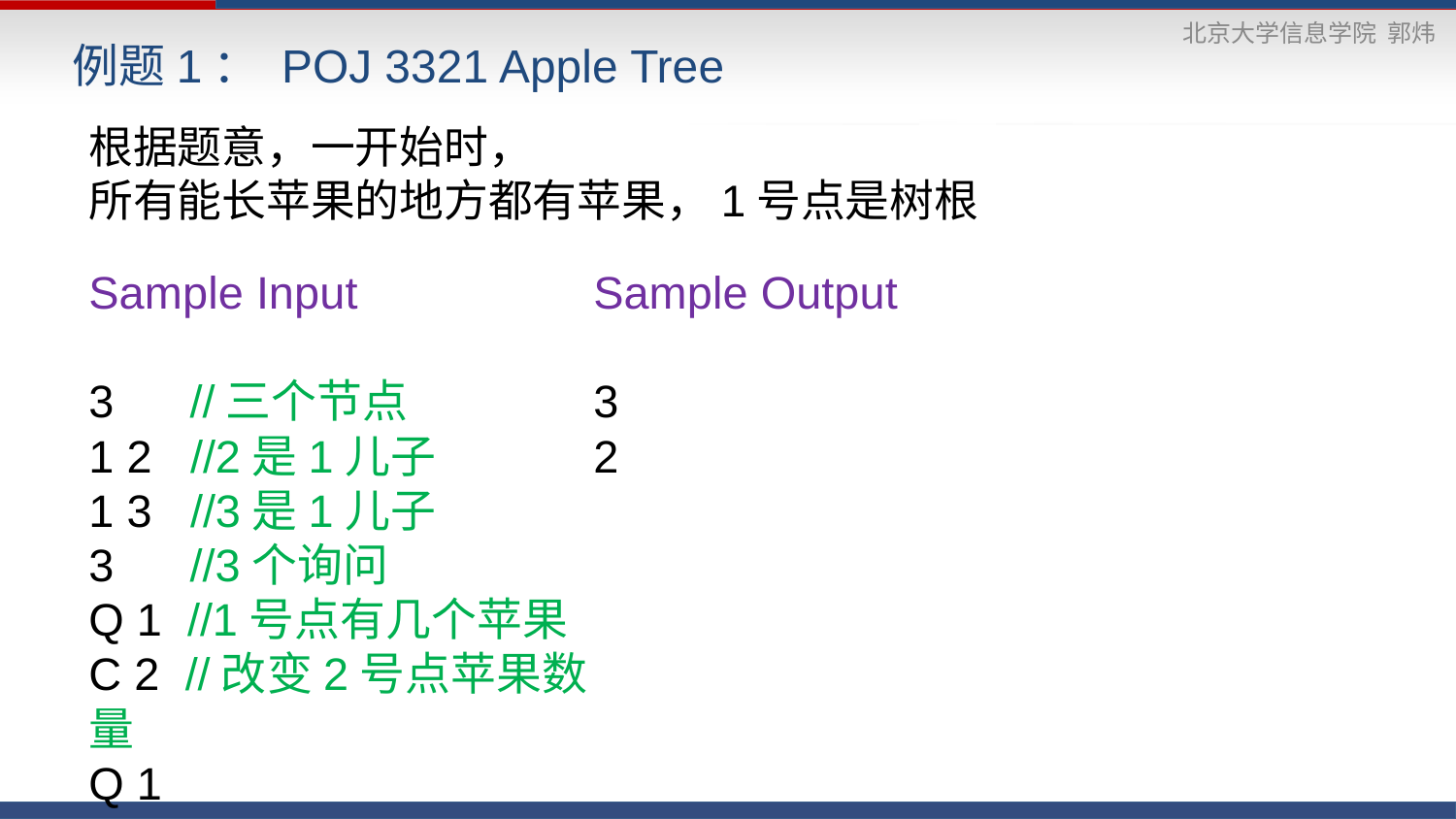

例题1： POJ 3321 Apple Tree
根据题意，一开始时，
所有能长苹果的地方都有苹果，1号点是树根
Sample Input

3      //三个节点
1 2   //2是1儿子
1 3   //3是1儿子
3      //3个询问
Q 1  //1号点有几个苹果
C 2  //改变2号点苹果数量
Q 1
Sample Output

3
2